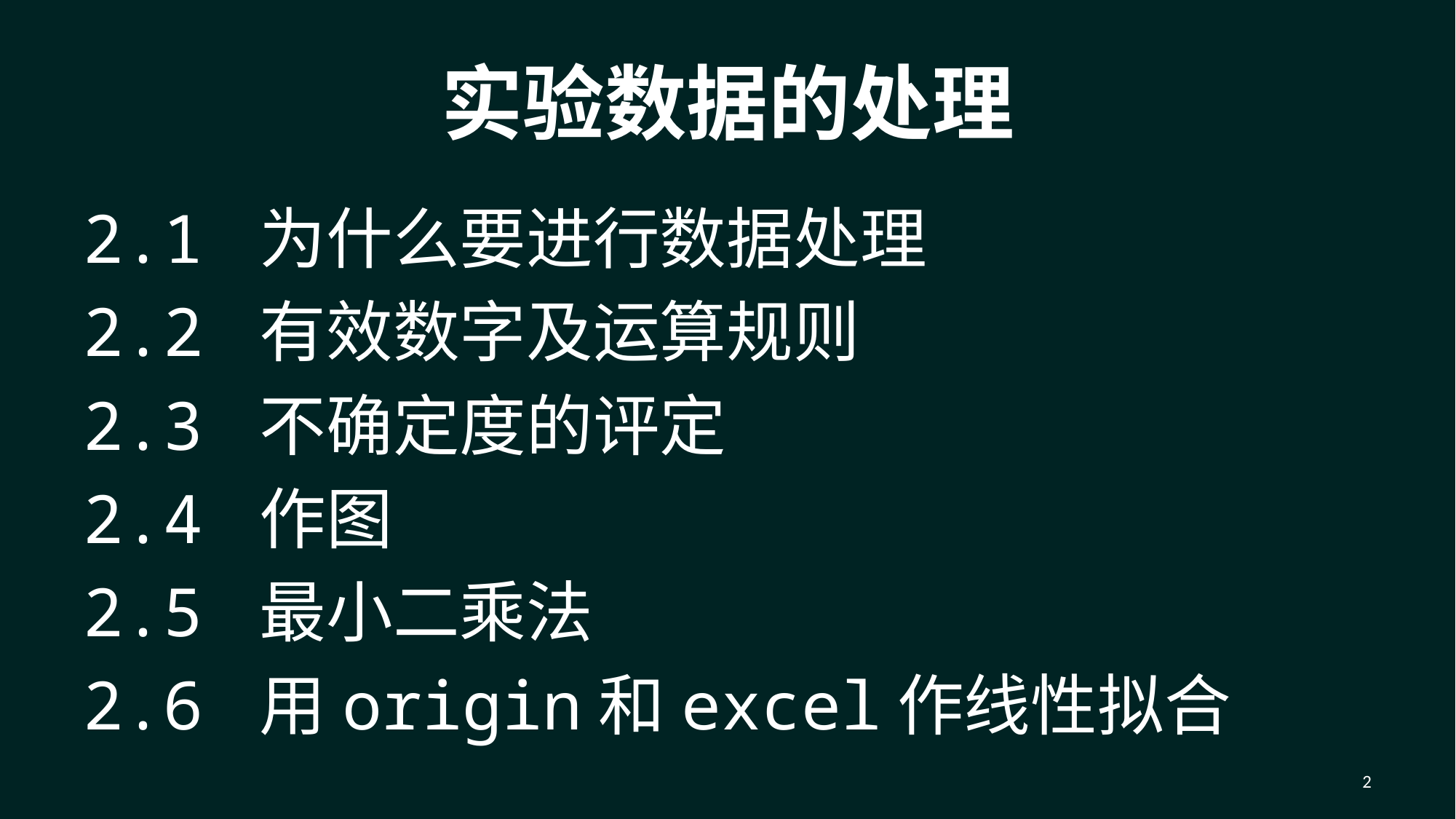

# 实验数据的处理
2.1 为什么要进行数据处理
2.2 有效数字及运算规则
2.3 不确定度的评定
2.4 作图
2.5 最小二乘法
2.6 用origin和excel作线性拟合

2